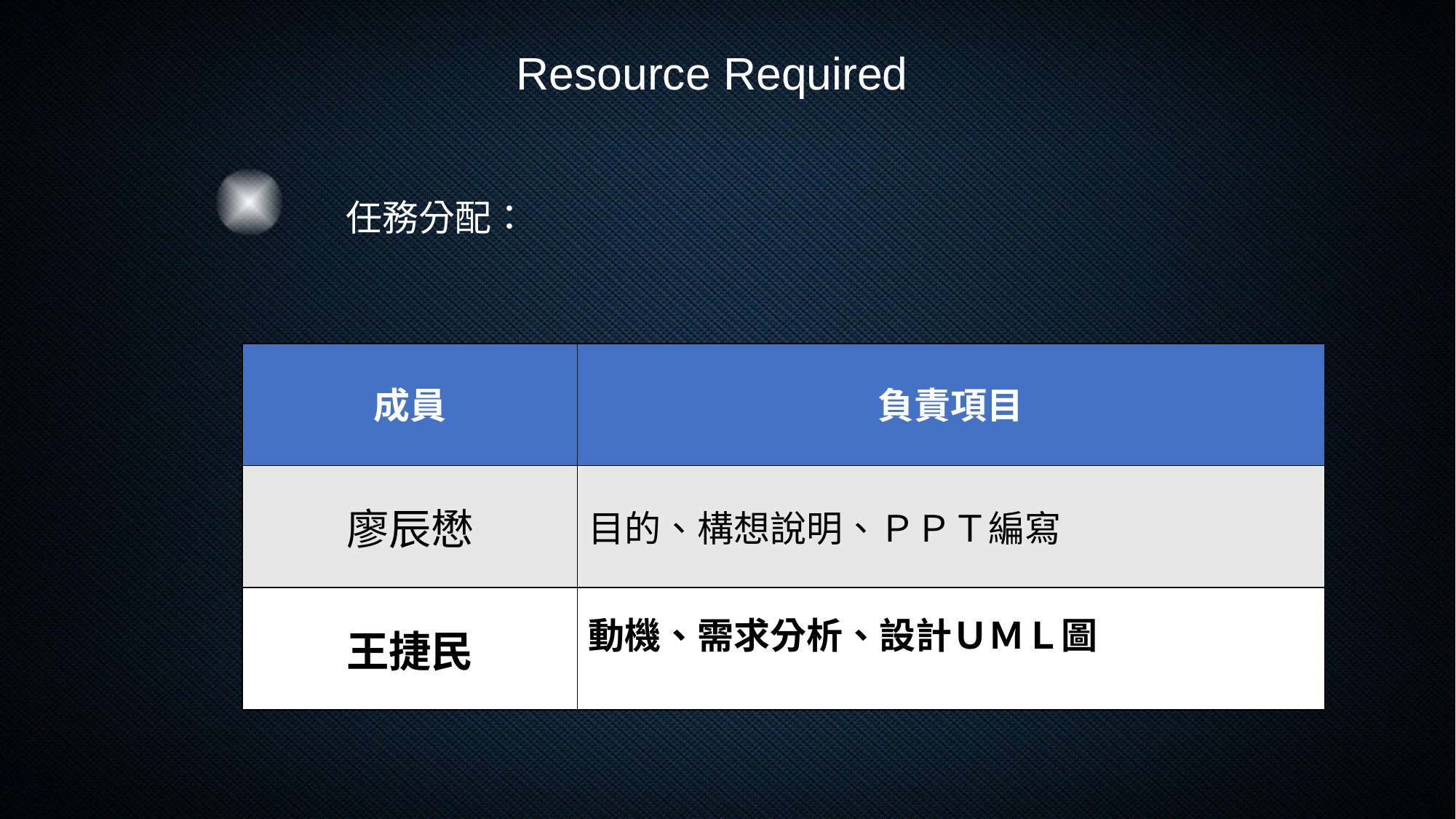

Resource Required

任務分配：
| 成員 | 負責項目 |
| --- | --- |
| 廖辰懋 | 目的、構想說明、ＰＰＴ編寫 |
| 王捷民 | 動機、需求分析、設計ＵＭＬ圖 |